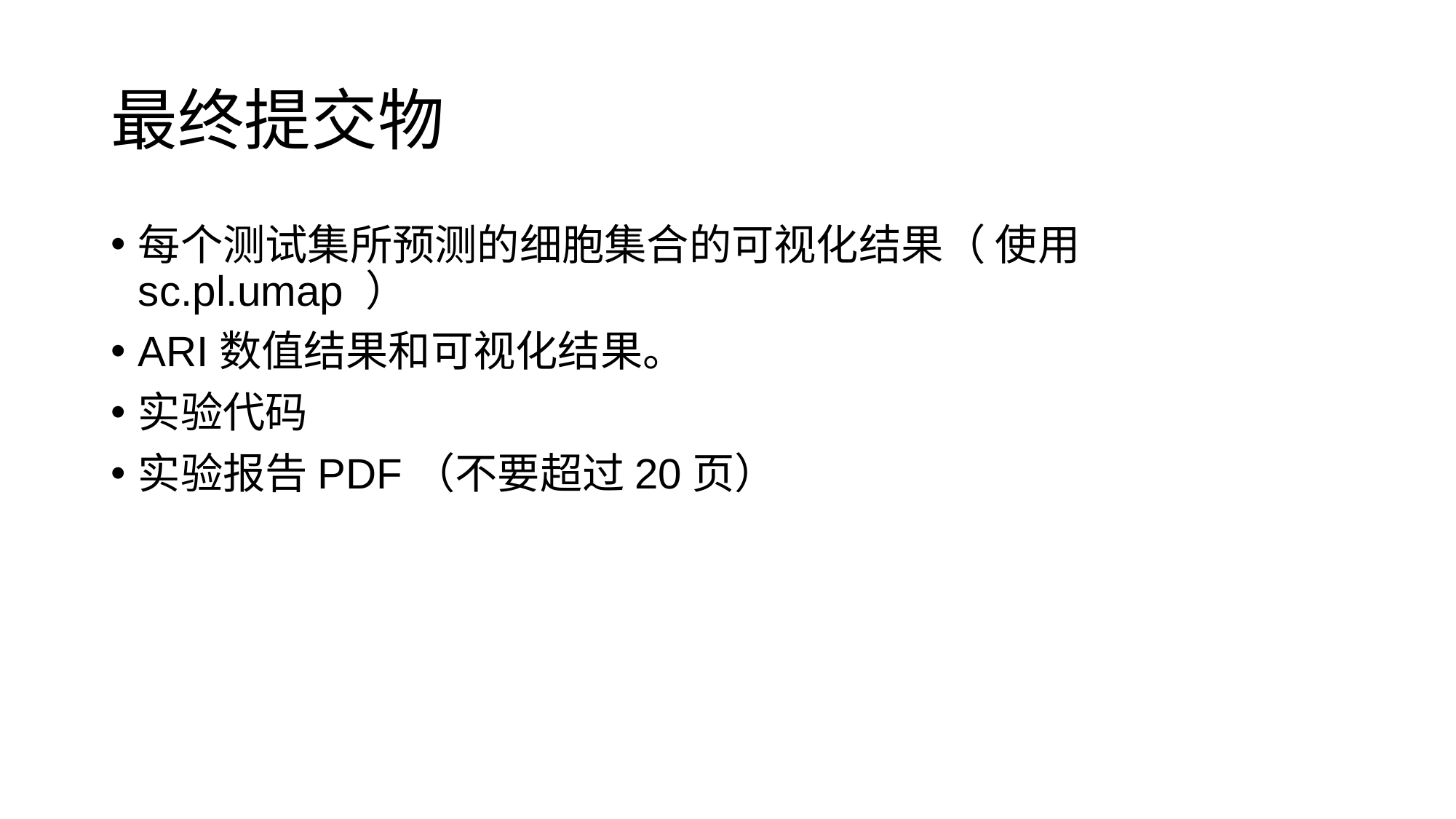

# 最终提交物
每个测试集所预测的细胞集合的可视化结果（ 使用sc.pl.umap ）
ARI数值结果和可视化结果。
实验代码
实验报告PDF（不要超过20页）